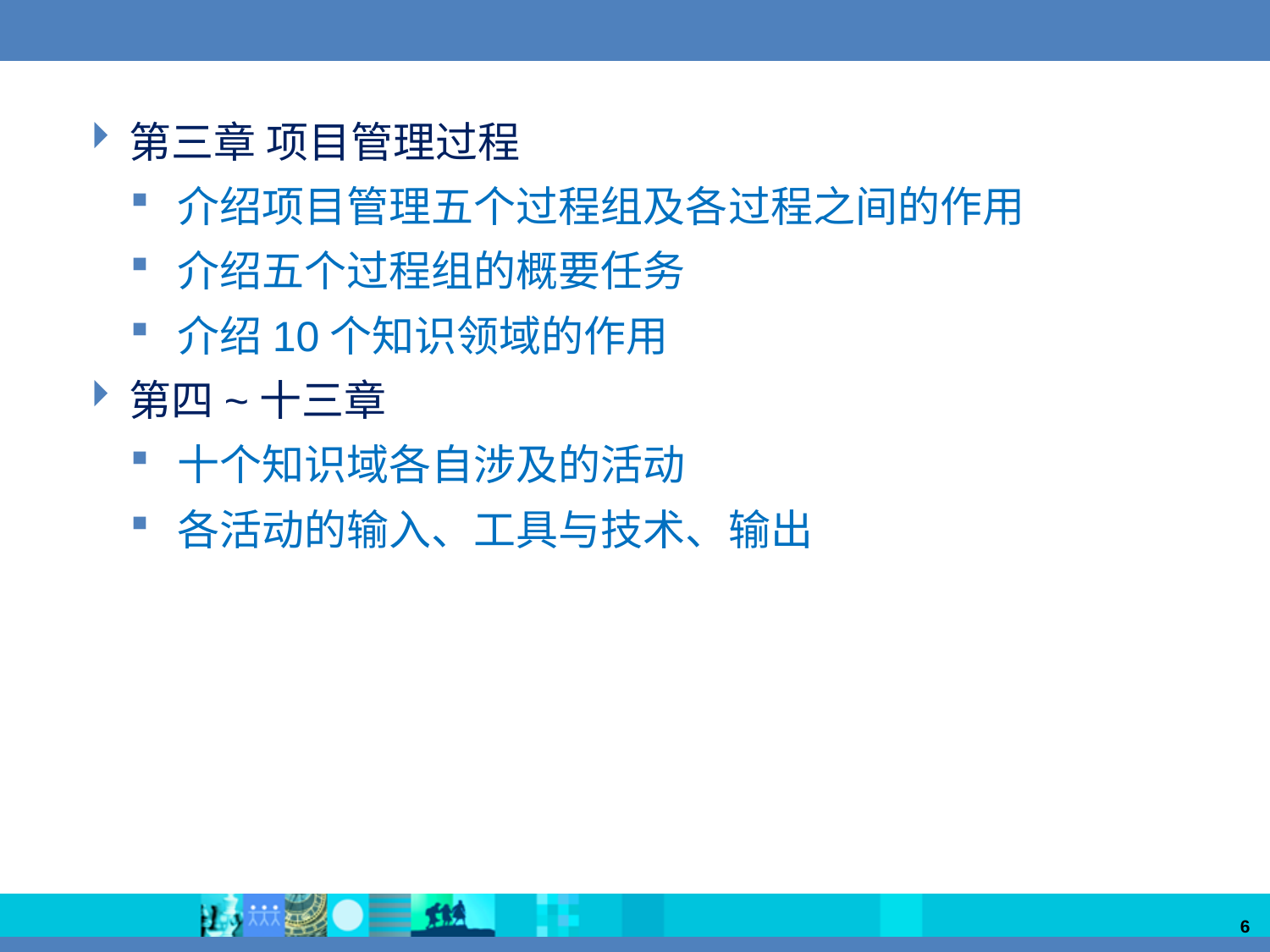

第三章 项目管理过程
介绍项目管理五个过程组及各过程之间的作用
介绍五个过程组的概要任务
介绍10个知识领域的作用
第四~十三章
十个知识域各自涉及的活动
各活动的输入、工具与技术、输出
6